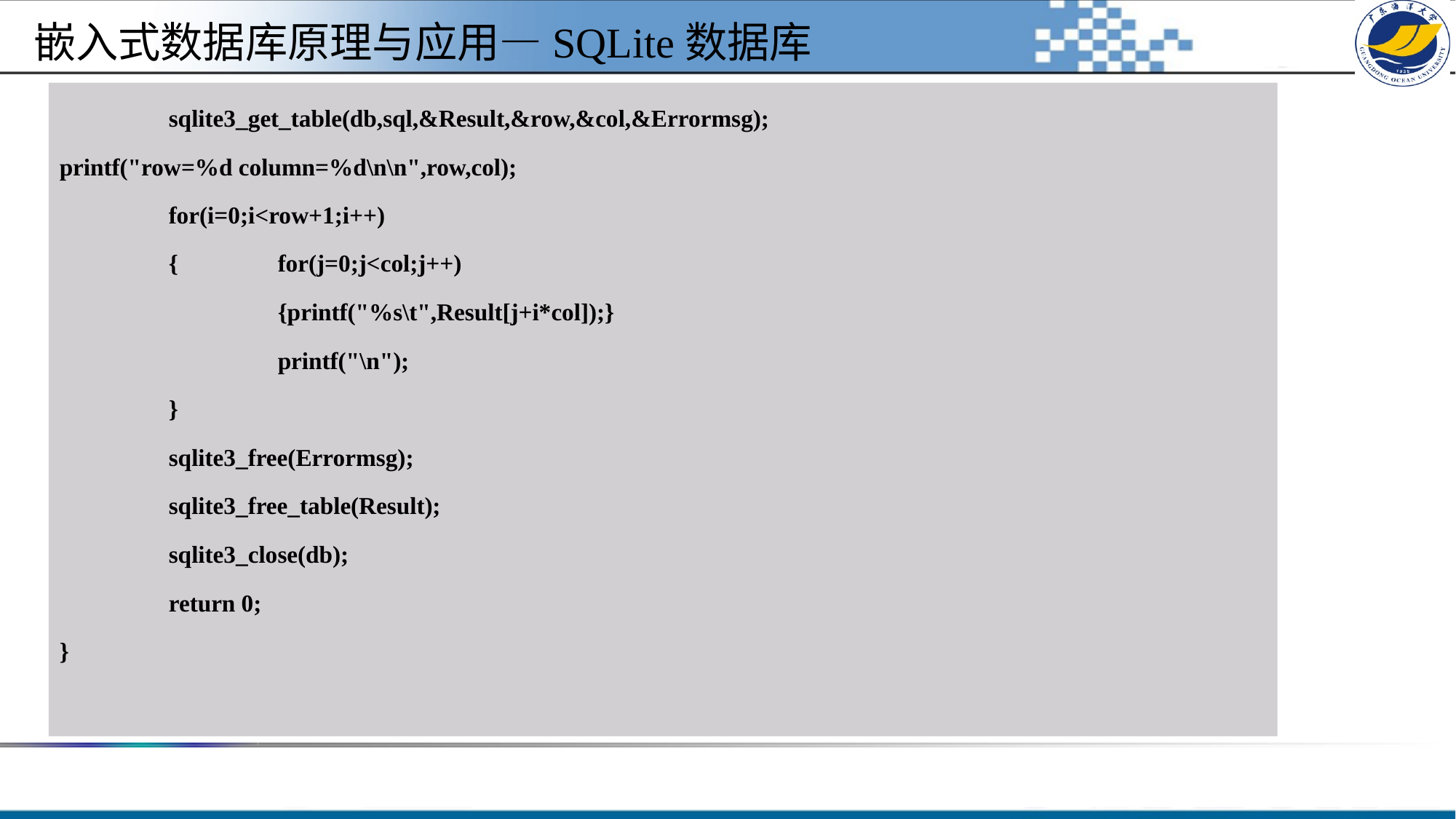

#
嵌入式数据库原理与应用—SQLite数据库
	sqlite3_get_table(db,sql,&Result,&row,&col,&Errormsg);
printf("row=%d column=%d\n\n",row,col);
	for(i=0;i<row+1;i++)
	{	for(j=0;j<col;j++)
		{printf("%s\t",Result[j+i*col]);}
		printf("\n");
	}
	sqlite3_free(Errormsg);
	sqlite3_free_table(Result);
	sqlite3_close(db);
	return 0;
}